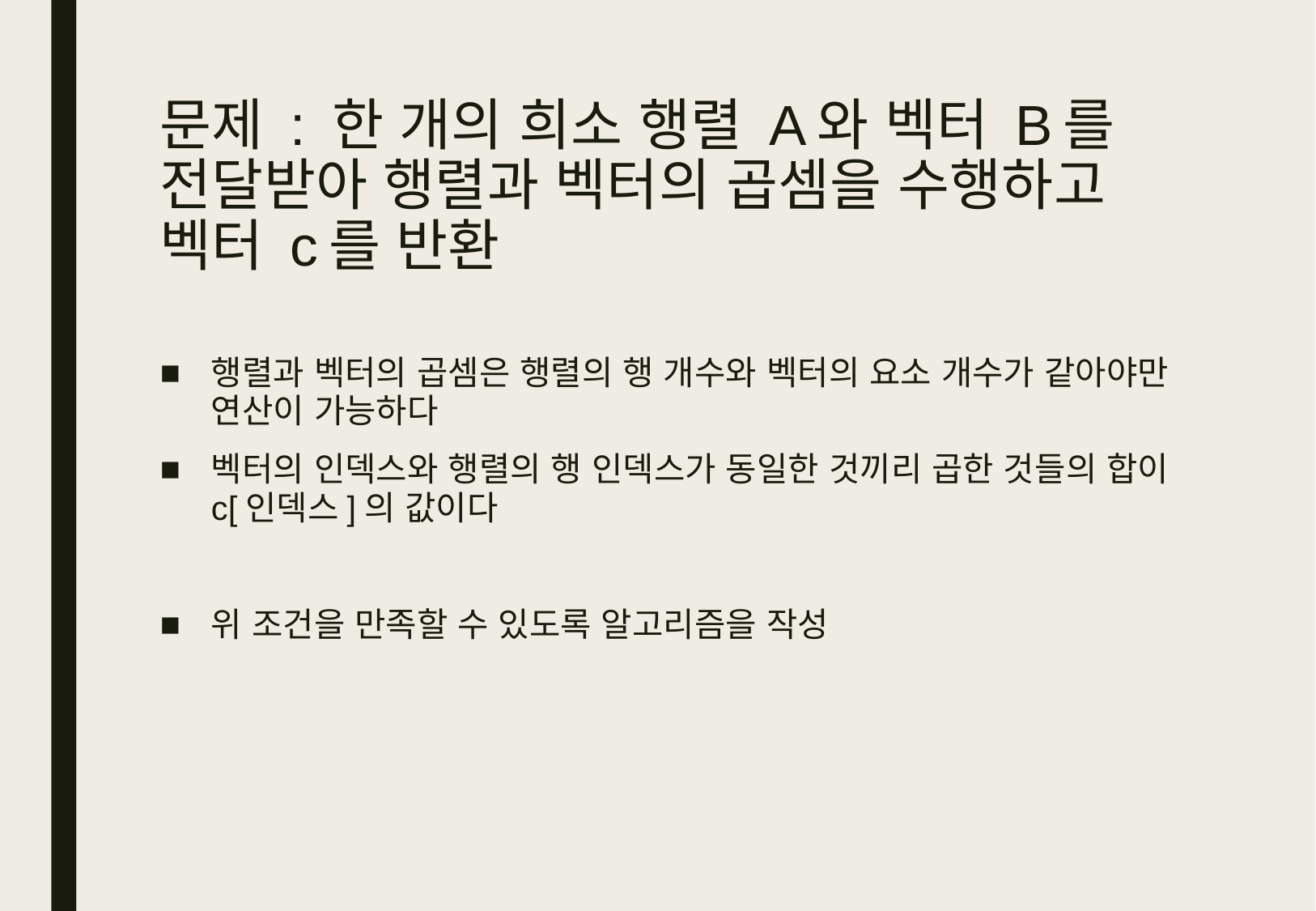

# 문제 : 한 개의 희소 행렬 A와 벡터 B를 전달받아 행렬과 벡터의 곱셈을 수행하고 벡터 c를 반환
행렬과 벡터의 곱셈은 행렬의 행 개수와 벡터의 요소 개수가 같아야만 연산이 가능하다
벡터의 인덱스와 행렬의 행 인덱스가 동일한 것끼리 곱한 것들의 합이 c[인덱스]의 값이다

위 조건을 만족할 수 있도록 알고리즘을 작성